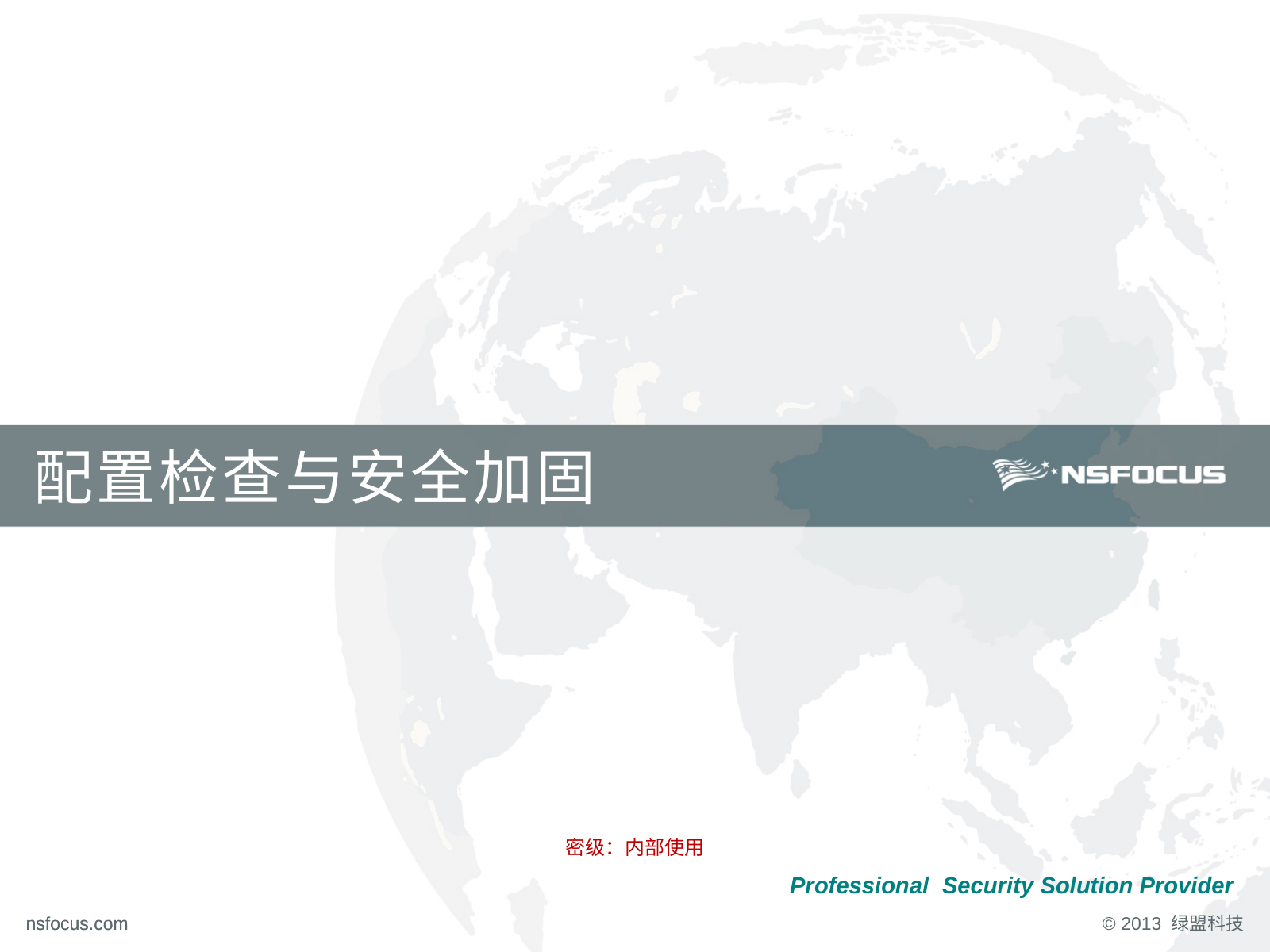

# 配置检查与安全加固

密级：内部使用

Professional  Security Solution Provider